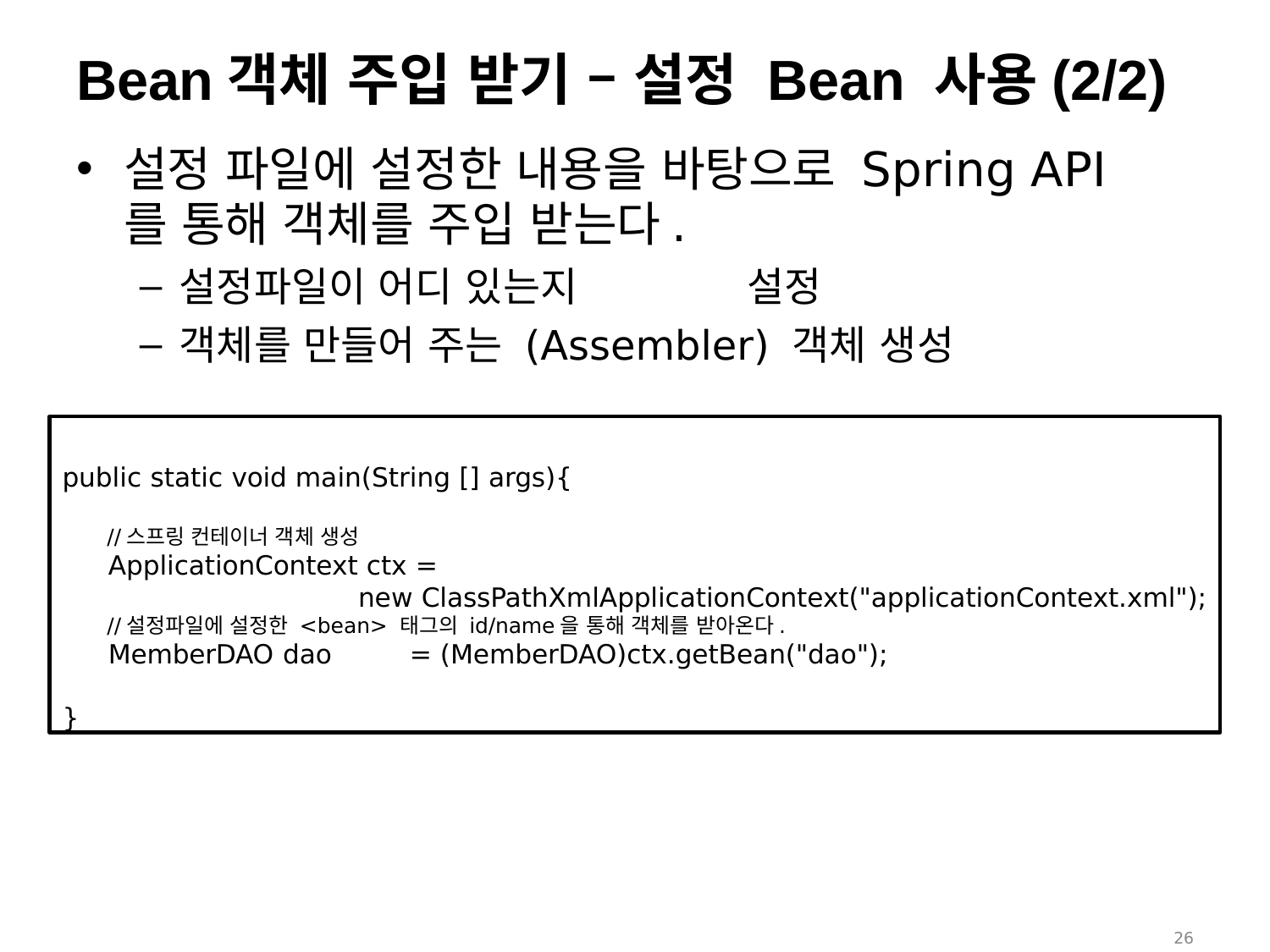

# Bean객체 주입 받기 – 설정 Bean 사용(2/2)
설정 파일에 설정한 내용을 바탕으로 Spring API
를 통해 객체를 주입 받는다.
설정파일이 어디 있는지	설정
객체를 만들어 주는 (Assembler) 객체 생성

public static void main(String [] args){

//스프링 컨테이너 객체 생성
ApplicationContext ctx =
new ClassPathXmlApplicationContext("applicationContext.xml");
//설정파일에 설정한 <bean> 태그의 id/name을 통해 객체를 받아온다.
MemberDAO dao	= (MemberDAO)ctx.getBean("dao");

}
26